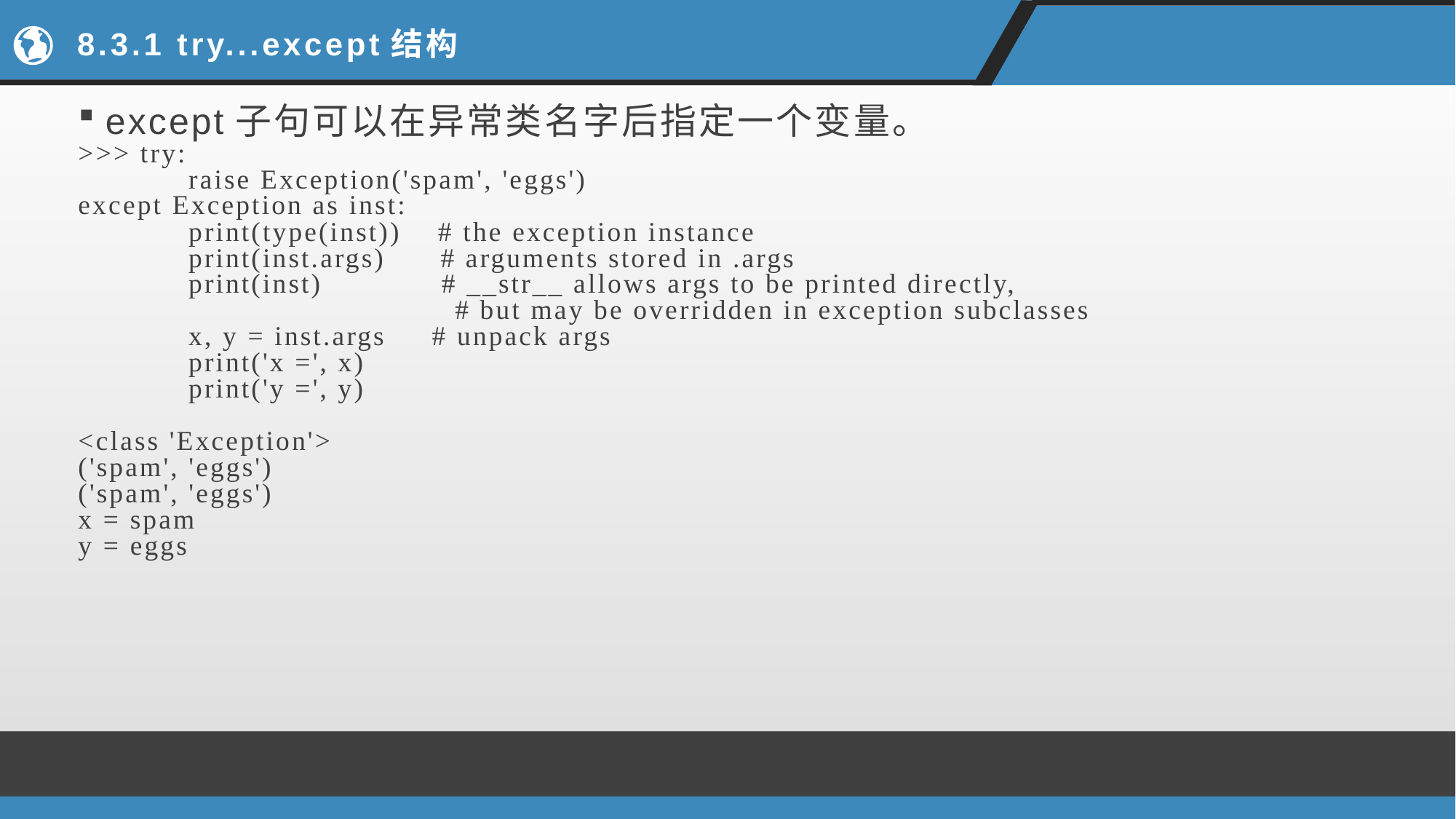

# 8.3.1 try...except结构

except子句可以在异常类名字后指定一个变量。
>>> try:
            raise Exception('spam', 'eggs')
except Exception as inst:
            print(type(inst))    # the exception instance
            print(inst.args)      # arguments stored in .args
            print(inst)             # __str__ allows args to be printed directly,
                                         # but may be overridden in exception subclasses
            x, y = inst.args     # unpack args
            print('x =', x)
            print('y =', y)

<class 'Exception'>
('spam', 'eggs')
('spam', 'eggs')
x = spam
y = eggs